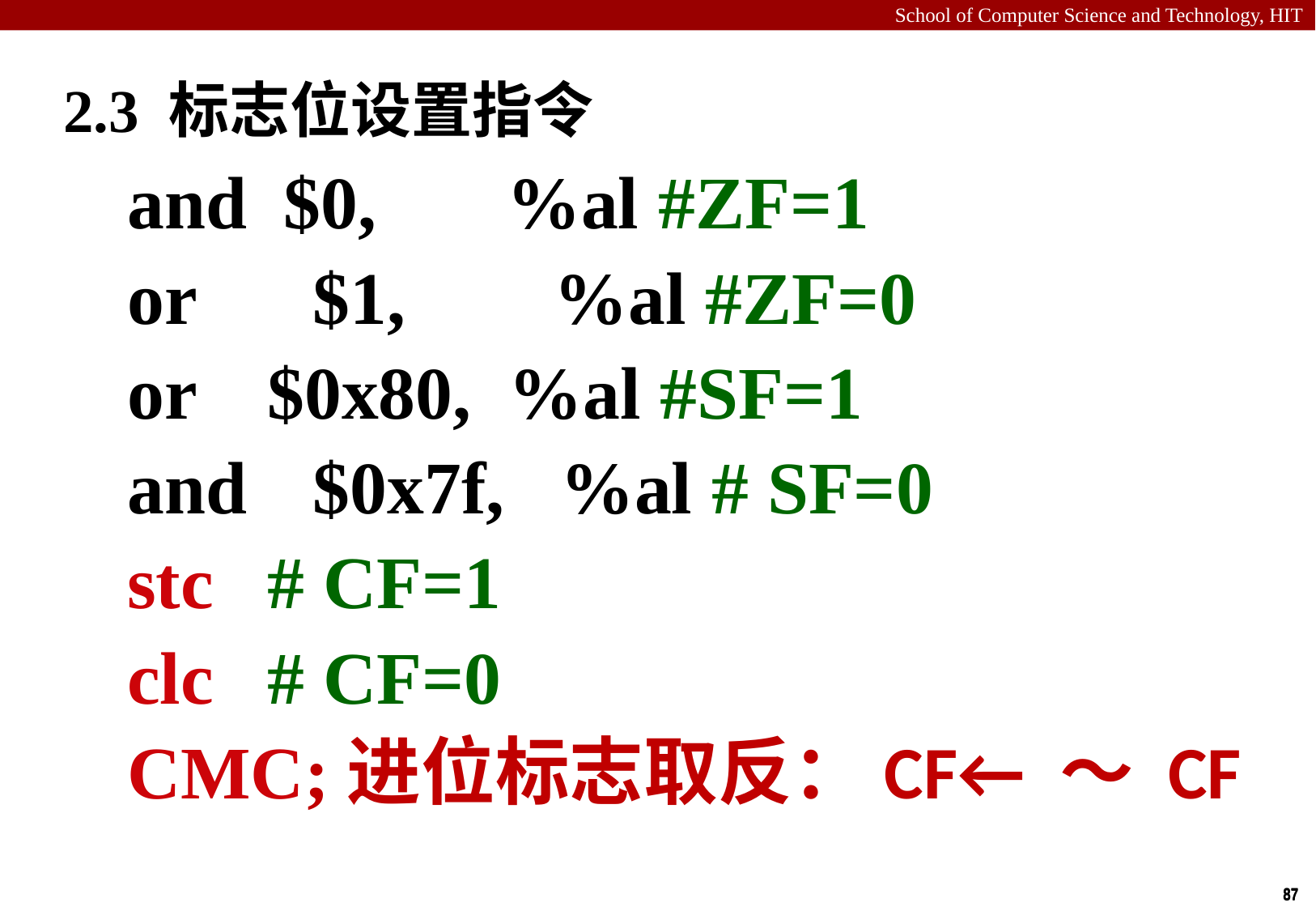

# 2.3 标志位设置指令
and  $0,       %al #ZF=1
or	 $1,        %al #ZF=0
or	 $0x80,  %al #SF=1
and	 $0x7f,   %al # SF=0
stc	 # CF=1
clc	 # CF=0
CMC;进位标志取反：CF← ～ CF